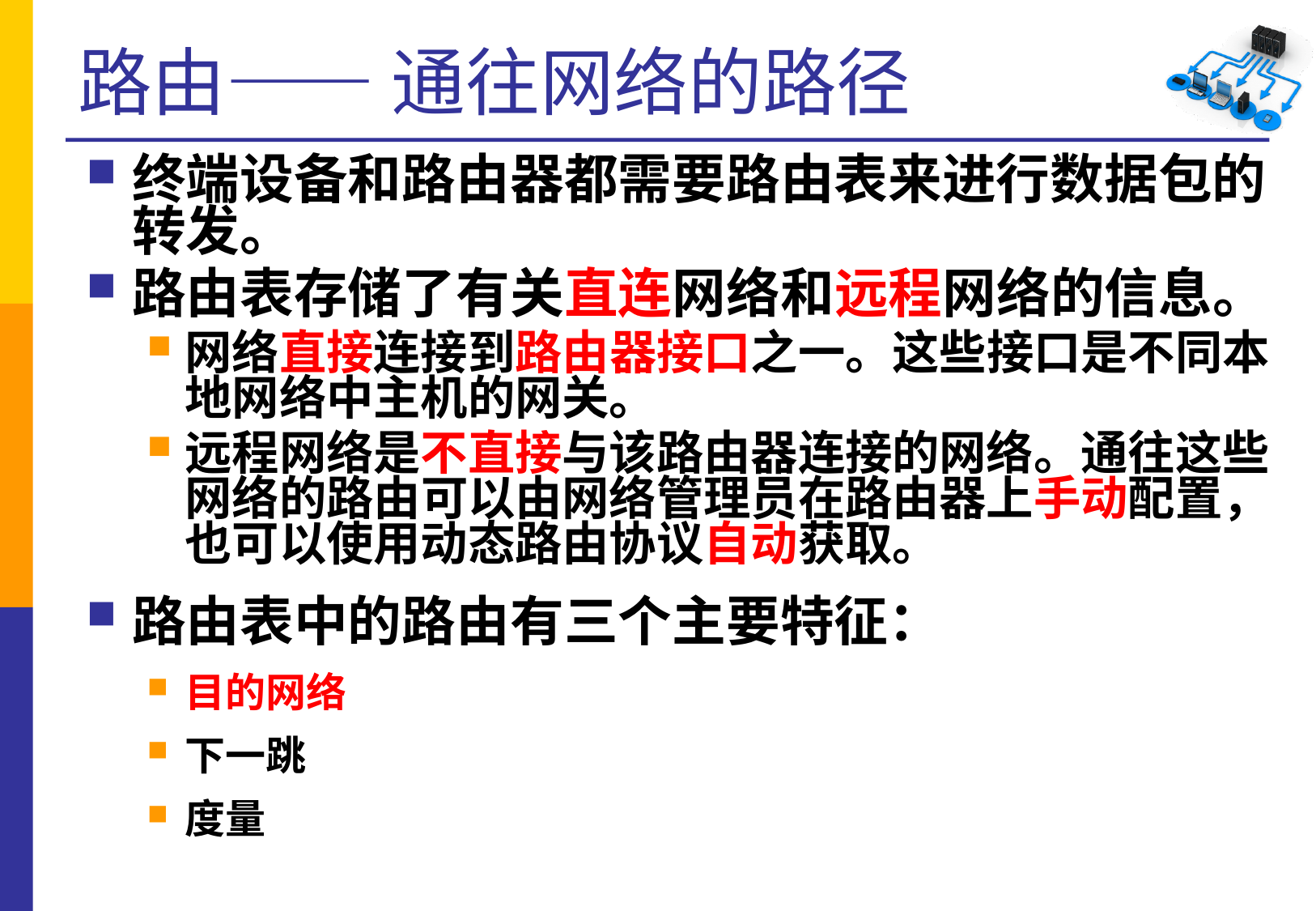

# 路由—— 通往网络的路径
终端设备和路由器都需要路由表来进行数据包的转发。
路由表存储了有关直连网络和远程网络的信息。
网络直接连接到路由器接口之一。这些接口是不同本地网络中主机的网关。
远程网络是不直接与该路由器连接的网络。通往这些网络的路由可以由网络管理员在路由器上手动配置，也可以使用动态路由协议自动获取。
路由表中的路由有三个主要特征：
目的网络
下一跳
度量